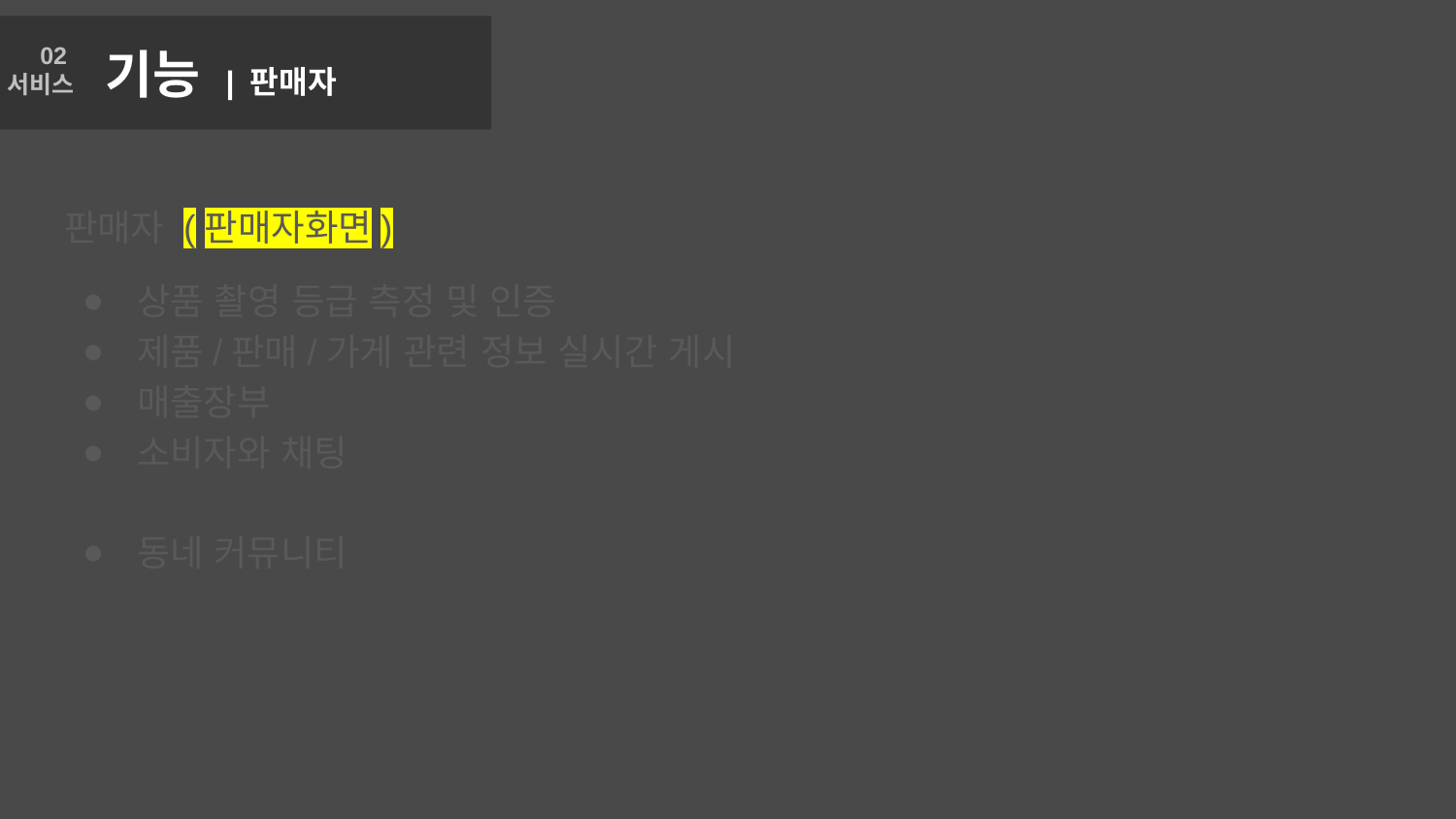

# 기능 | 판매자
02
서비스
판매자 (판매자화면)
상품 촬영 등급 측정 및 인증
제품/판매/가게 관련 정보 실시간 게시
매출장부
소비자와 채팅

동네 커뮤니티